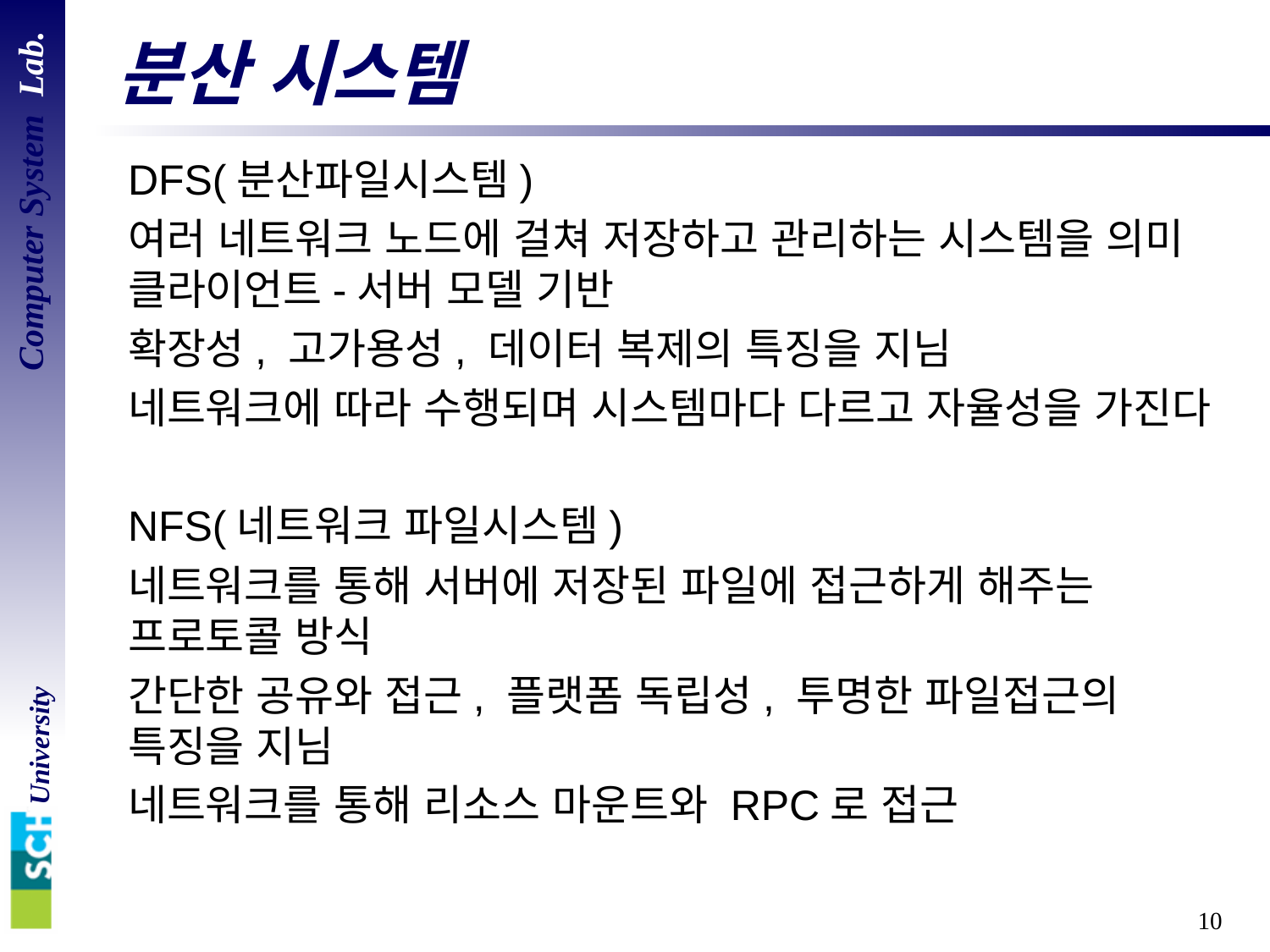

# 분산 시스템
DFS(분산파일시스템)
여러 네트워크 노드에 걸쳐 저장하고 관리하는 시스템을 의미 클라이언트-서버 모델 기반
확장성, 고가용성, 데이터 복제의 특징을 지님
네트워크에 따라 수행되며 시스템마다 다르고 자율성을 가진다

NFS(네트워크 파일시스템)
네트워크를 통해 서버에 저장된 파일에 접근하게 해주는 프로토콜 방식
간단한 공유와 접근, 플랫폼 독립성, 투명한 파일접근의 특징을 지님
네트워크를 통해 리소스 마운트와 RPC로 접근